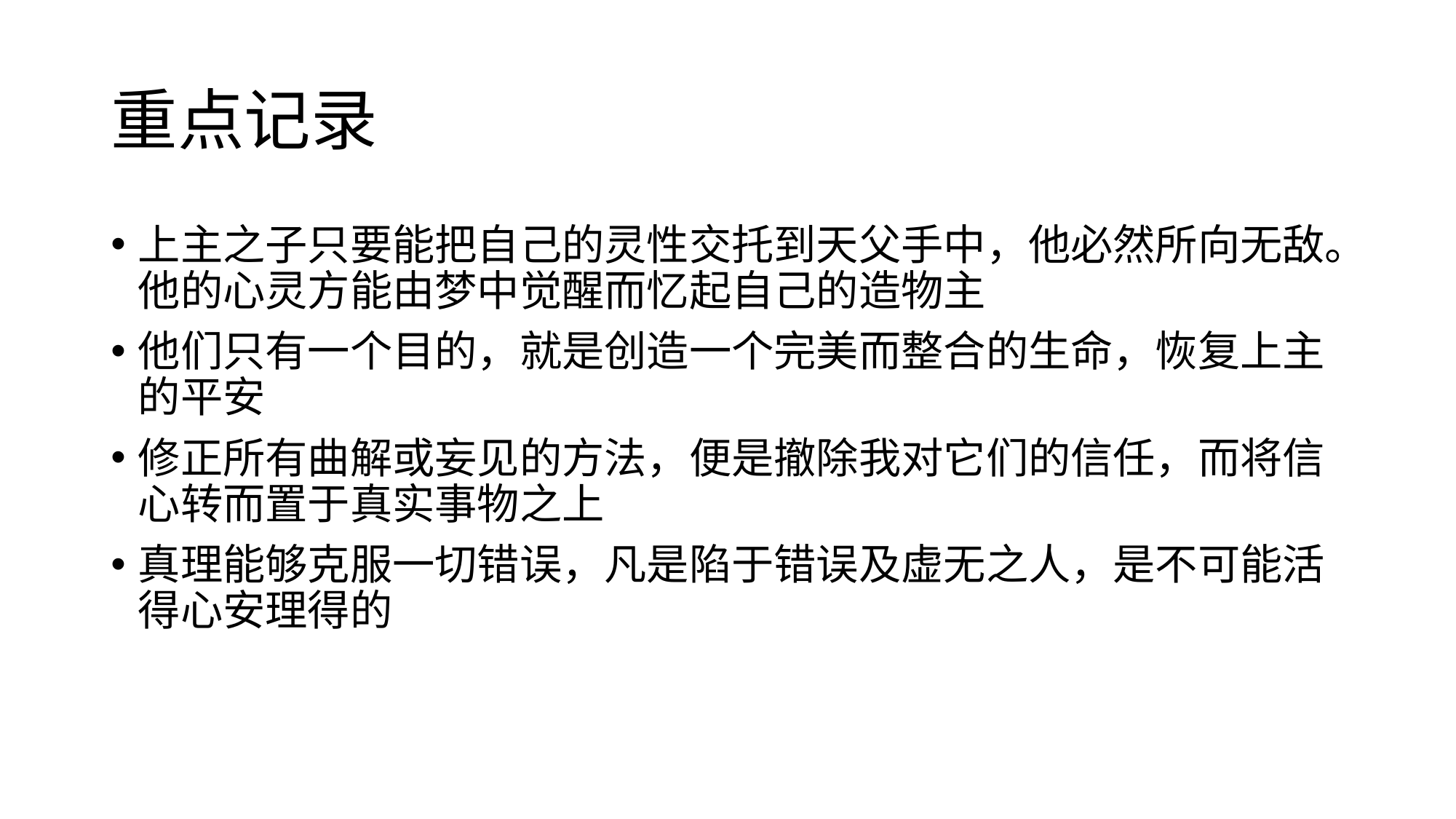

# 重点记录
上主之子只要能把自己的灵性交托到天父手中，他必然所向无敌。他的心灵方能由梦中觉醒而忆起自己的造物主
他们只有一个目的，就是创造一个完美而整合的生命，恢复上主的平安
修正所有曲解或妄见的方法，便是撤除我对它们的信任，而将信心转而置于真实事物之上
真理能够克服一切错误，凡是陷于错误及虚无之人，是不可能活得心安理得的